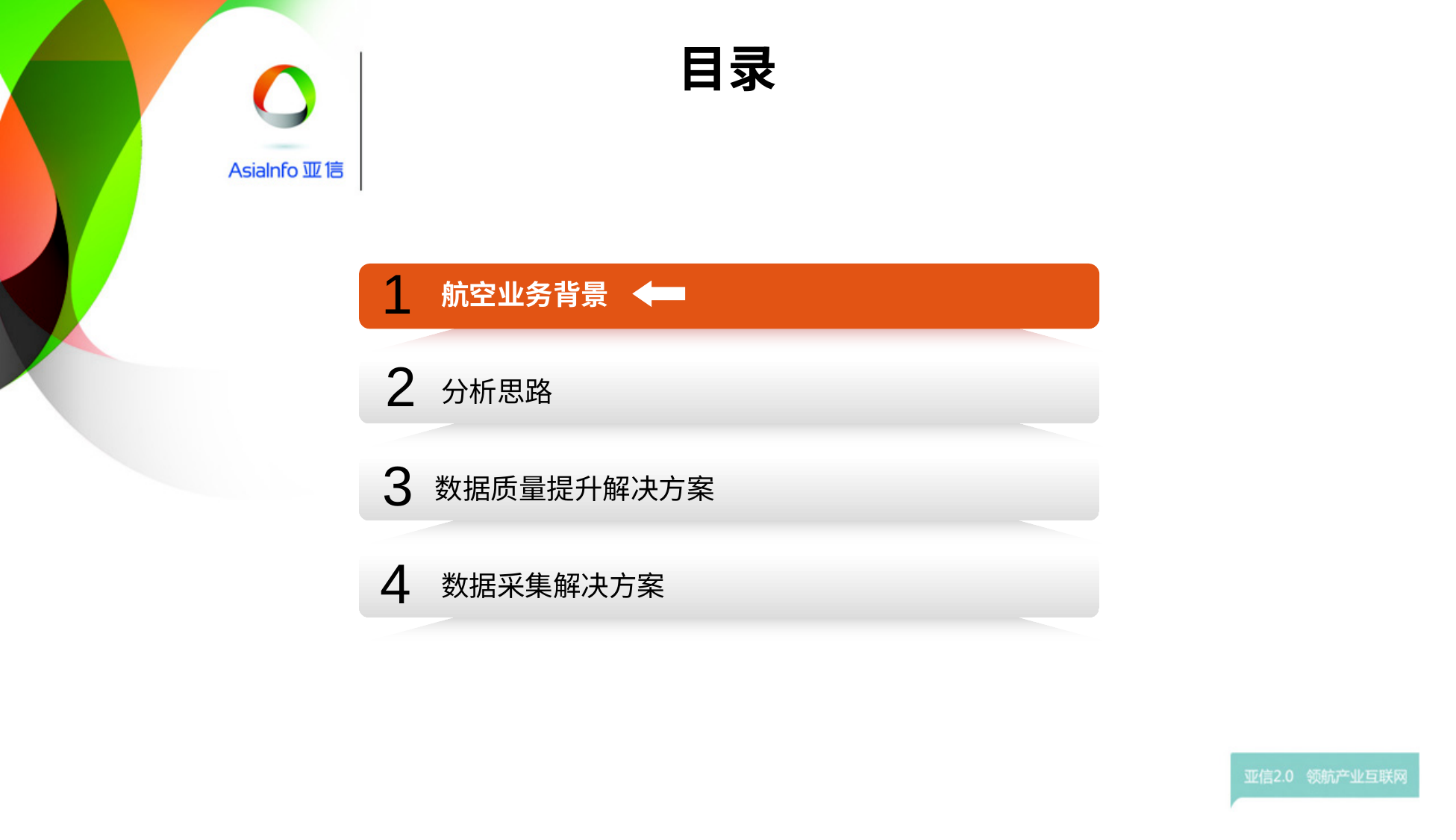

# 目录
1
航空业务背景

2

分析思路
3

数据质量提升解决方案
4

数据采集解决方案